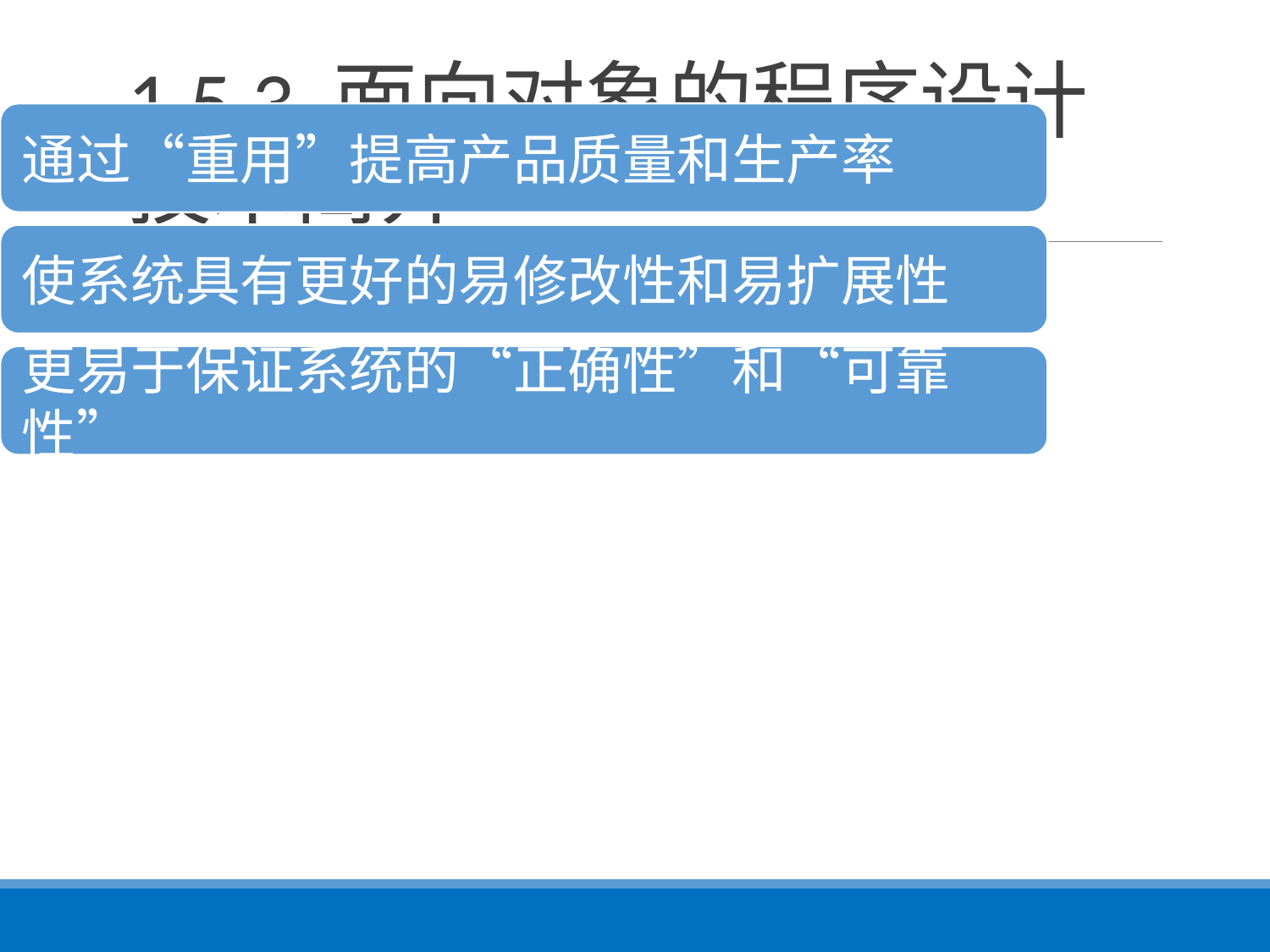

# 1.5.3 面向对象的程序设计技术简介
通过“重用”提高产品质量和生产率
使系统具有更好的易修改性和易扩展性
更易于保证系统的“正确性”和“可靠性”